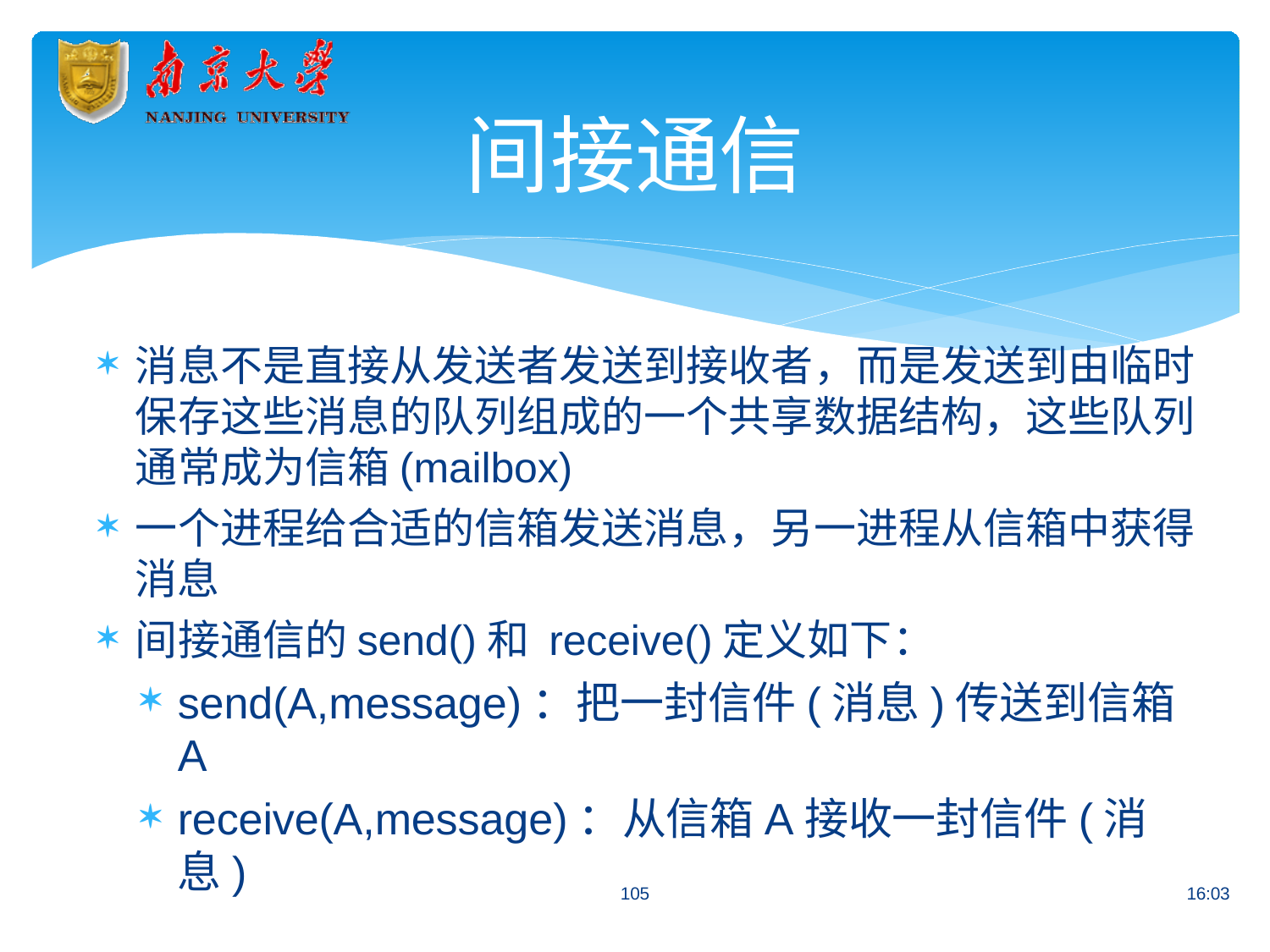

# 间接通信

消息不是直接从发送者发送到接收者，而是发送到由临时 保存这些消息的队列组成的一个共享数据结构，这些队列 通常成为信箱(mailbox)
一个进程给合适的信箱发送消息，另一进程从信箱中获得 消息
间接通信的send()和 receive()定义如下：
send(A,message)：把一封信件(消息)传送到信箱A
receive(A,message)：从信箱A接收一封信件(消息)
105
16:03